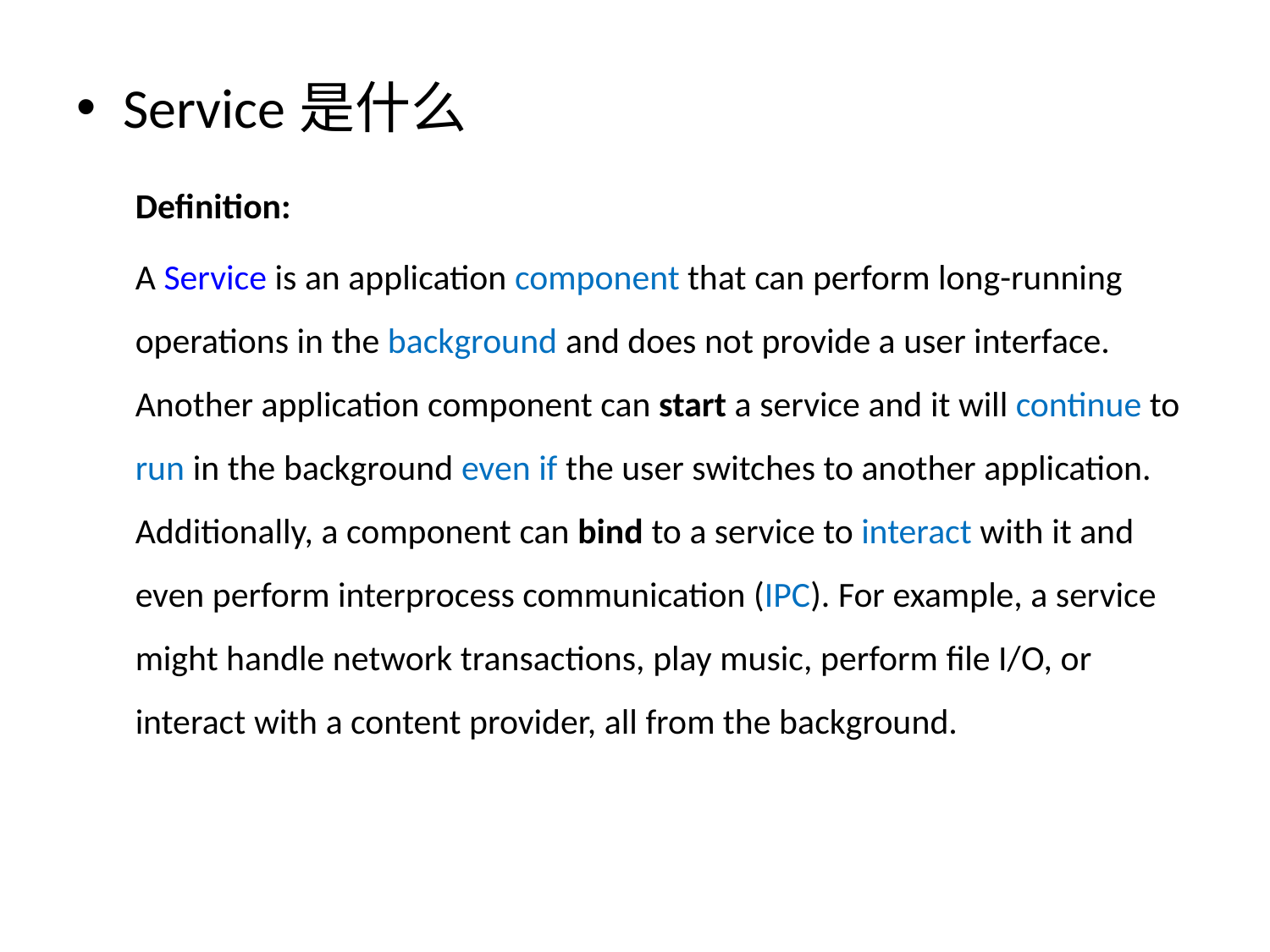

Service是什么
	Definition:
	A Service is an application component that can perform long-running operations in the background and does not provide a user interface. Another application component can start a service and it will continue to run in the background even if the user switches to another application. Additionally, a component can bind to a service to interact with it and even perform interprocess communication (IPC). For example, a service might handle network transactions, play music, perform file I/O, or interact with a content provider, all from the background.